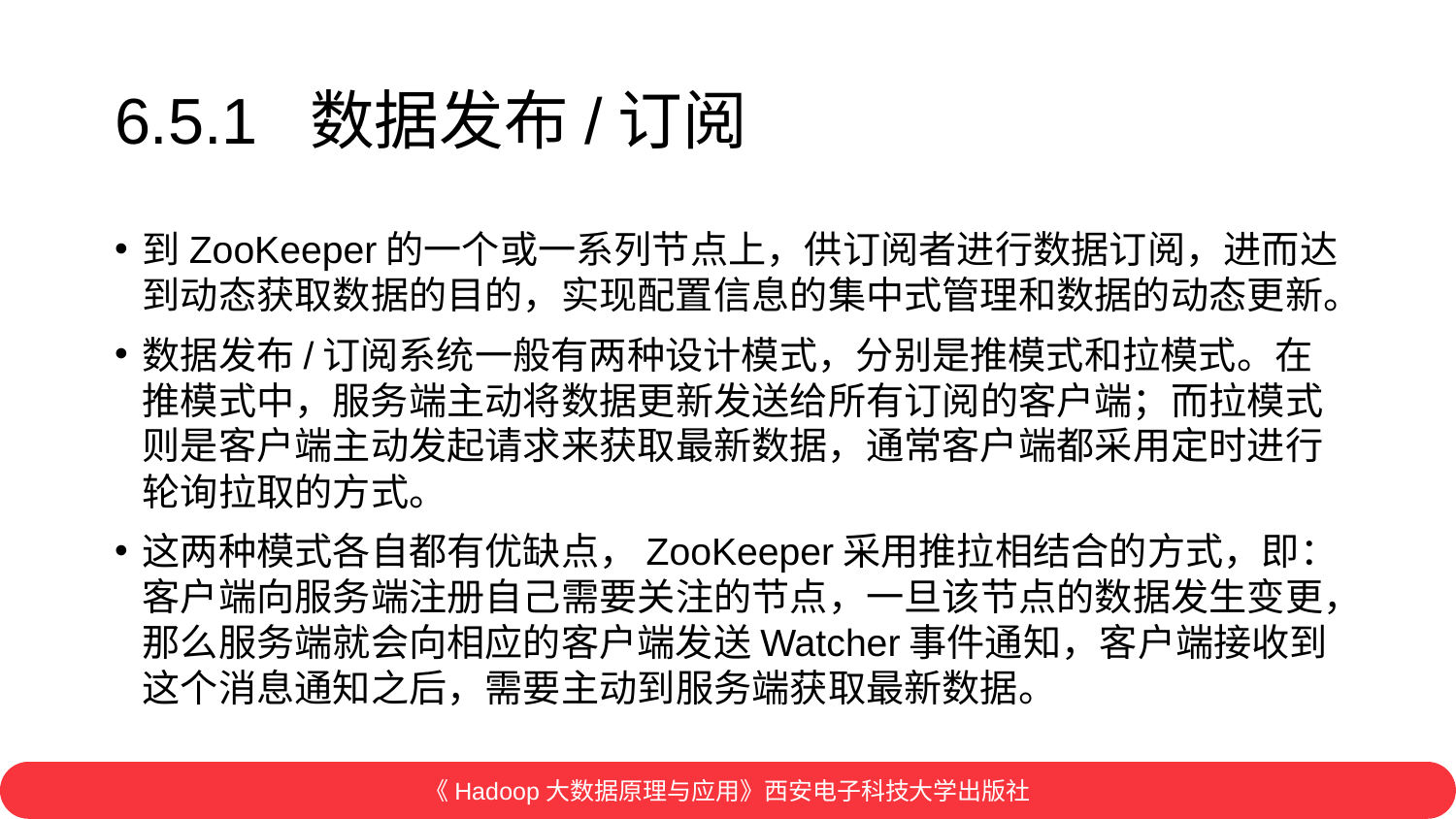

# 6.5.1  数据发布/订阅
到ZooKeeper的一个或一系列节点上，供订阅者进行数据订阅，进而达到动态获取数据的目的，实现配置信息的集中式管理和数据的动态更新。
数据发布/订阅系统一般有两种设计模式，分别是推模式和拉模式。在推模式中，服务端主动将数据更新发送给所有订阅的客户端；而拉模式则是客户端主动发起请求来获取最新数据，通常客户端都采用定时进行轮询拉取的方式。
这两种模式各自都有优缺点，ZooKeeper采用推拉相结合的方式，即：客户端向服务端注册自己需要关注的节点，一旦该节点的数据发生变更，那么服务端就会向相应的客户端发送Watcher事件通知，客户端接收到这个消息通知之后，需要主动到服务端获取最新数据。